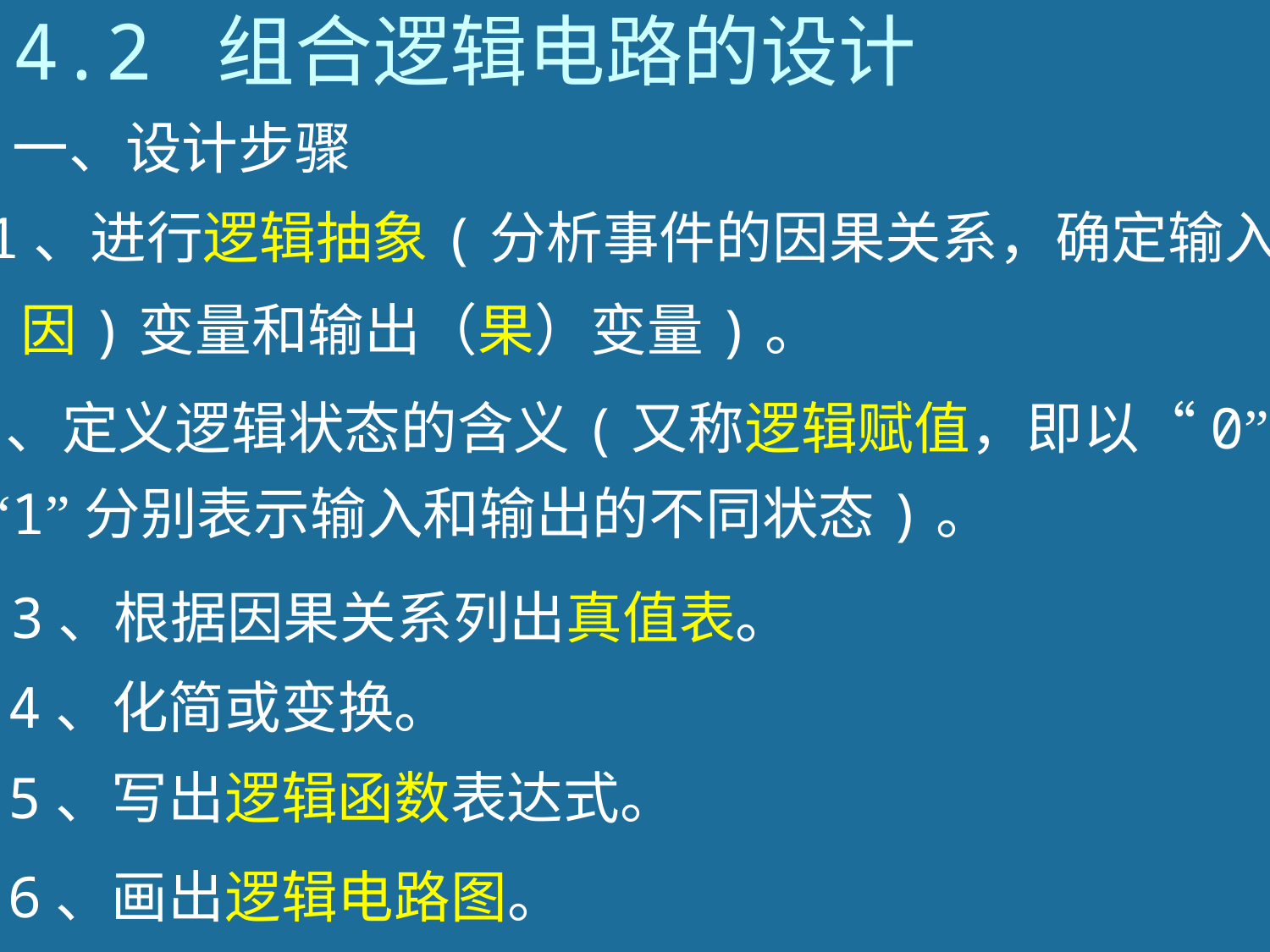

# 4.2 组合逻辑电路的设计
一、设计步骤
1、进行逻辑抽象(分析事件的因果关系，确定输入
(因)变量和输出（果）变量)。
2、定义逻辑状态的含义(又称逻辑赋值，即以“0”
“1”分别表示输入和输出的不同状态)。
3、根据因果关系列出真值表。
4、化简或变换。
5、写出逻辑函数表达式。
6、画出逻辑电路图。
12